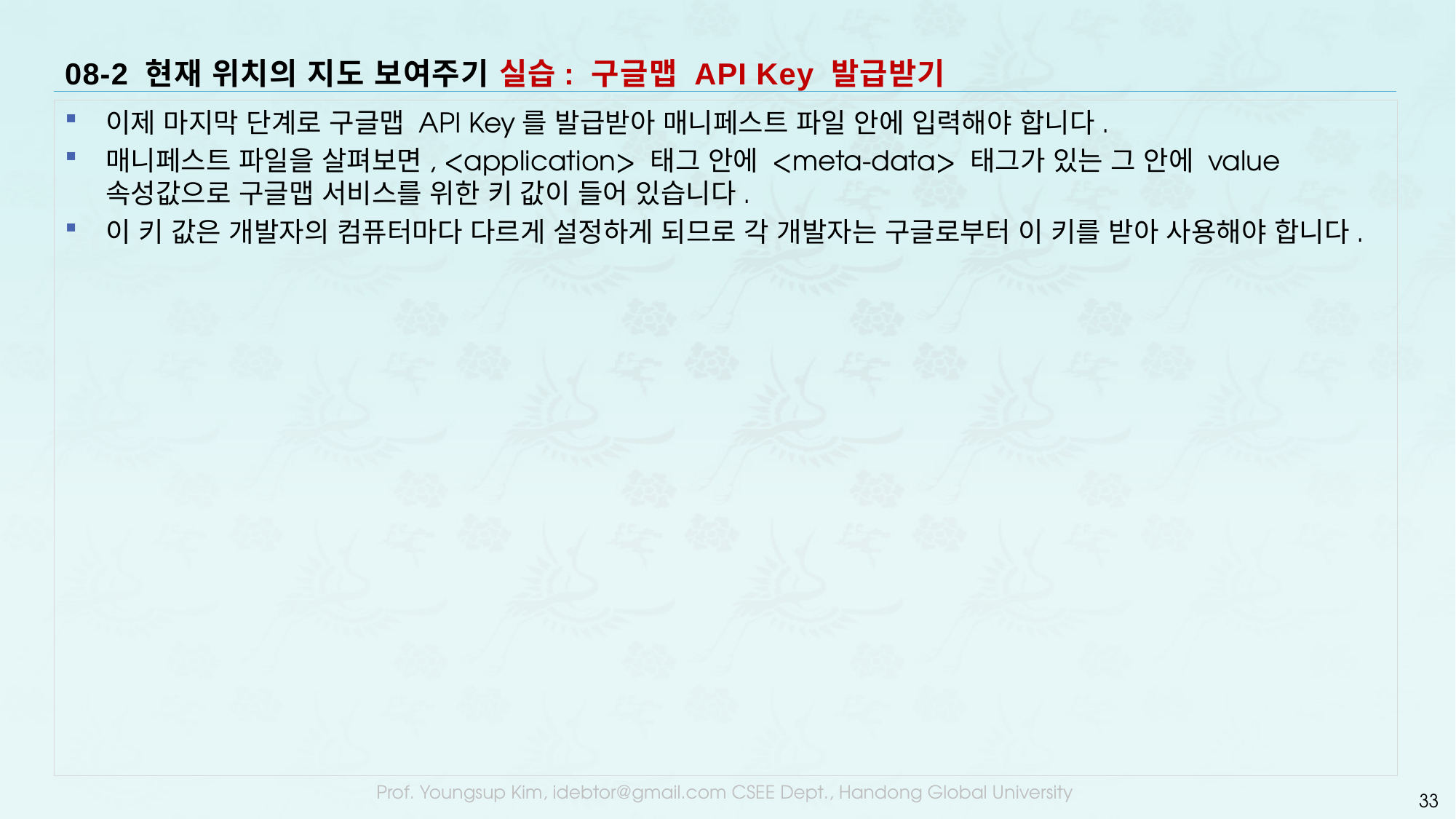

# 08-2 현재 위치의 지도 보여주기 실습: 구글맵 API Key 발급받기
이제 마지막 단계로 구글맵 API Key를 발급받아 매니페스트 파일 안에 입력해야 합니다.
매니페스트 파일을 살펴보면, <application> 태그 안에 <meta-data> 태그가 있는 그 안에 value 속성값으로 구글맵 서비스를 위한 키 값이 들어 있습니다.
이 키 값은 개발자의 컴퓨터마다 다르게 설정하게 되므로 각 개발자는 구글로부터 이 키를 받아 사용해야 합니다.

33